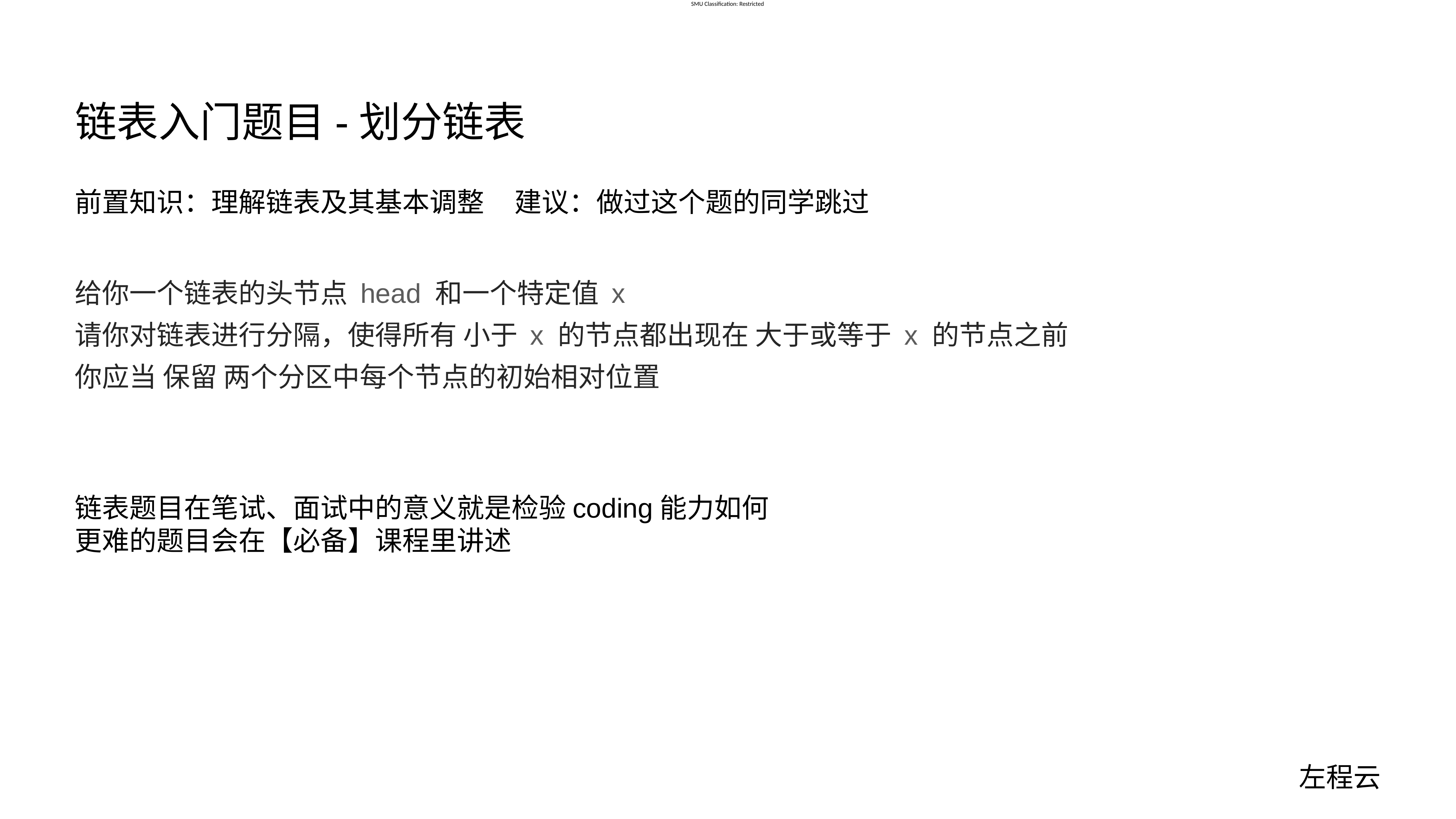

# 链表入门题目-划分链表
前置知识：理解链表及其基本调整     建议：做过这个题的同学跳过
给你一个链表的头节点 head 和一个特定值 x
请你对链表进行分隔，使得所有 小于 x 的节点都出现在 大于或等于 x 的节点之前
你应当 保留 两个分区中每个节点的初始相对位置

链表题目在笔试、面试中的意义就是检验coding能力如何
更难的题目会在【必备】课程里讲述
左程云